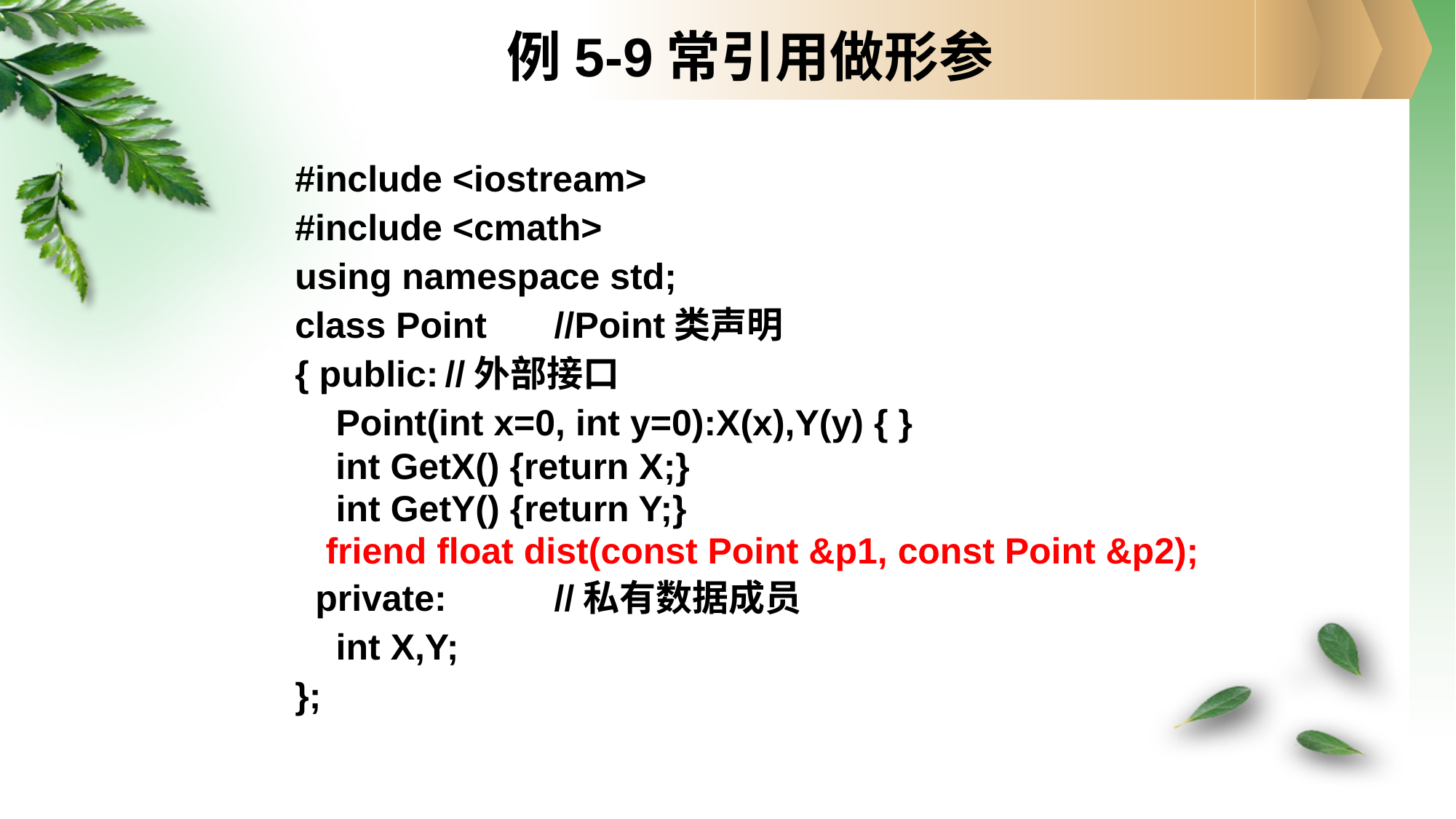

# 例5-9常引用做形参
#include <iostream>
#include <cmath>
using namespace std;
class Point	//Point类声明
{ public:	//外部接口
	Point(int x=0, int y=0):X(x),Y(y) { }
    int GetX() {return X;}
	int GetY() {return Y;}
   friend float dist(const Point &p1, const Point &p2);
  private:	//私有数据成员
	int X,Y;
};